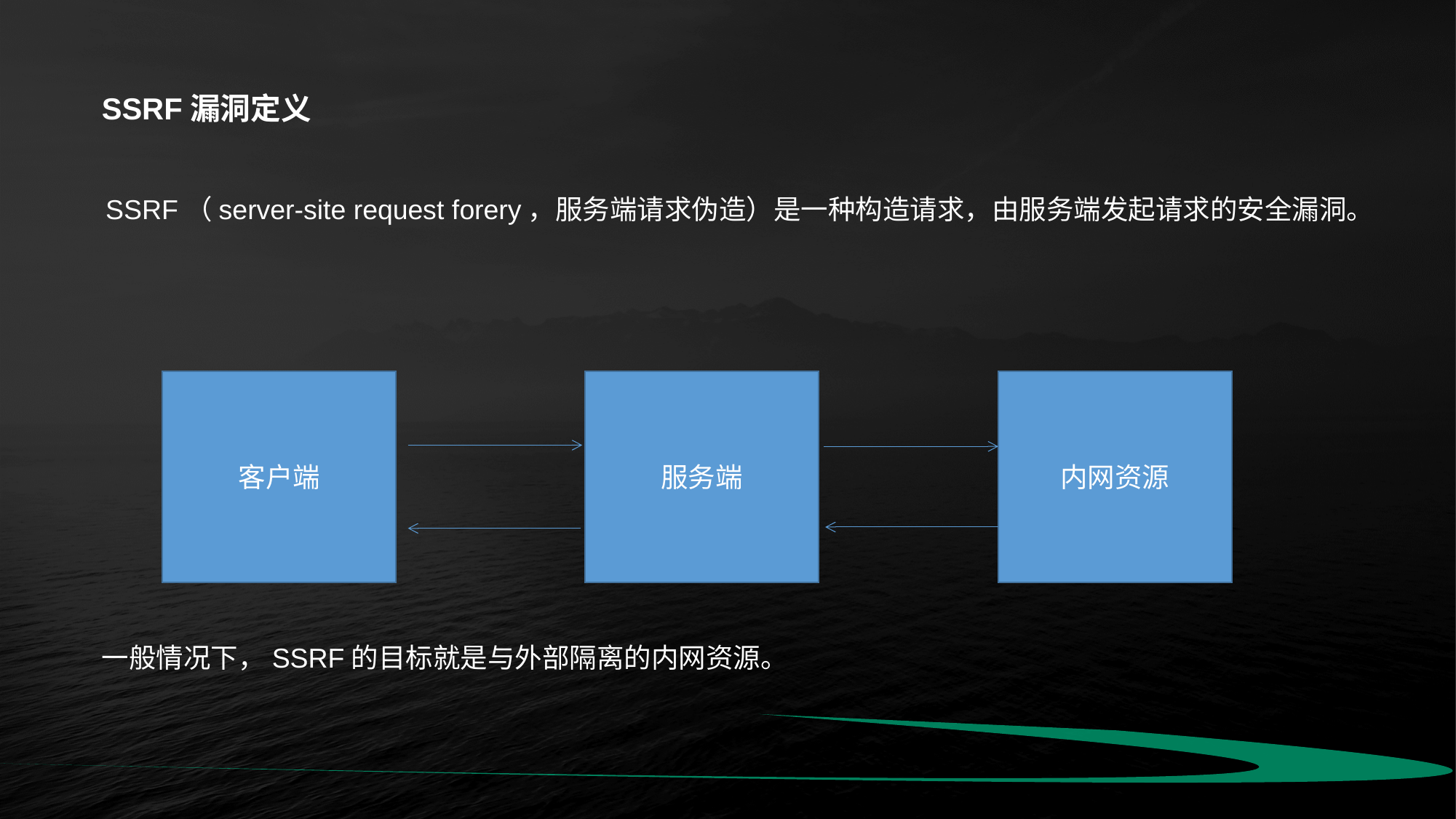

SSRF漏洞定义
SSRF（server-site request forery，服务端请求伪造）是一种构造请求，由服务端发起请求的安全漏洞。
客户端
服务端
内网资源
一般情况下，SSRF的目标就是与外部隔离的内网资源。